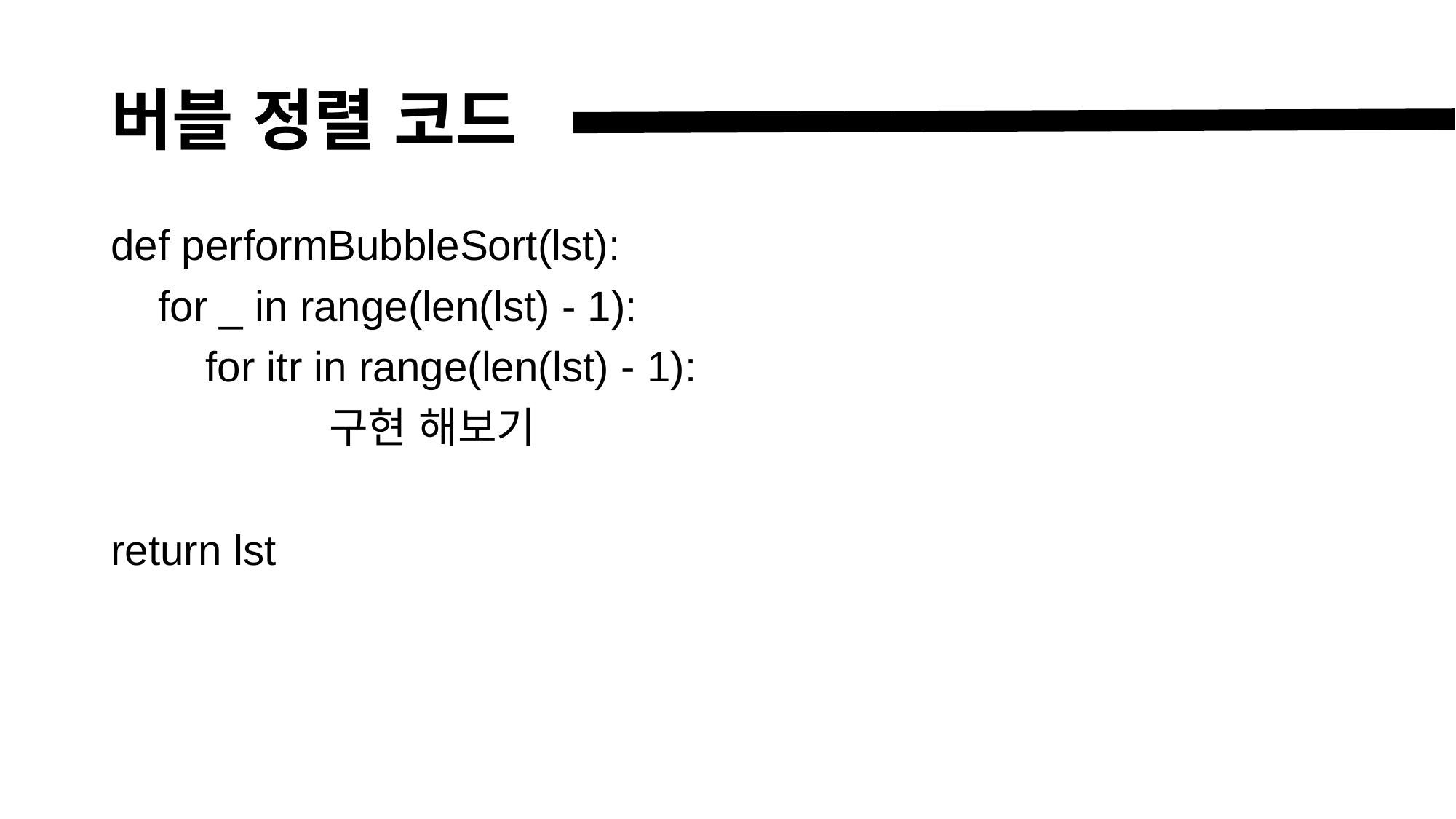

# 버블 정렬 코드
def performBubbleSort(lst):
    for _ in range(len(lst) - 1):
        for itr in range(len(lst) - 1):
		구현 해보기

return lst